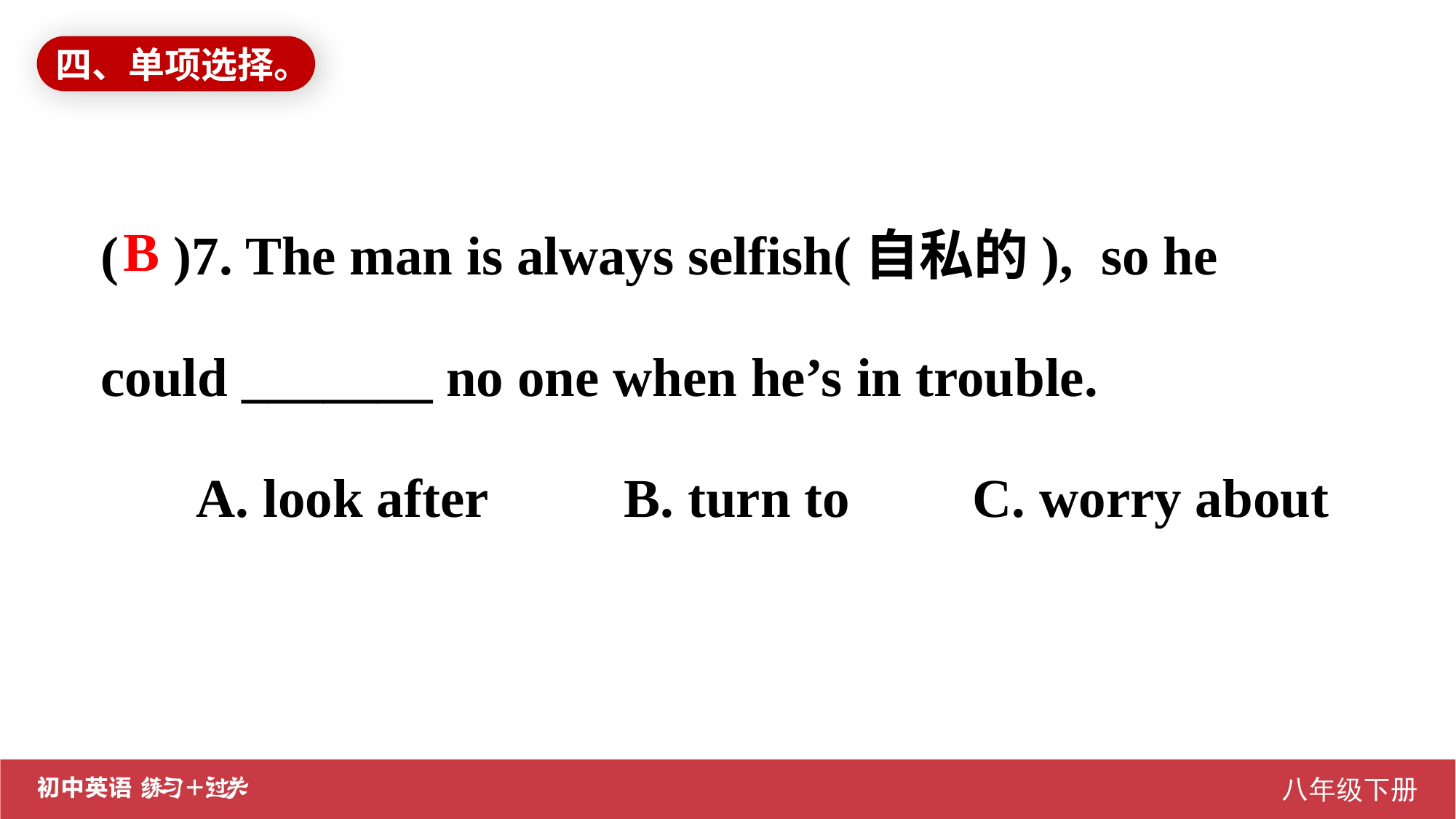

四、单项选择。
(    )7. The man is always selfish(自私的),  so he could _______ no one when he’s in trouble.
       A. look after          B. turn to         C. worry about
B